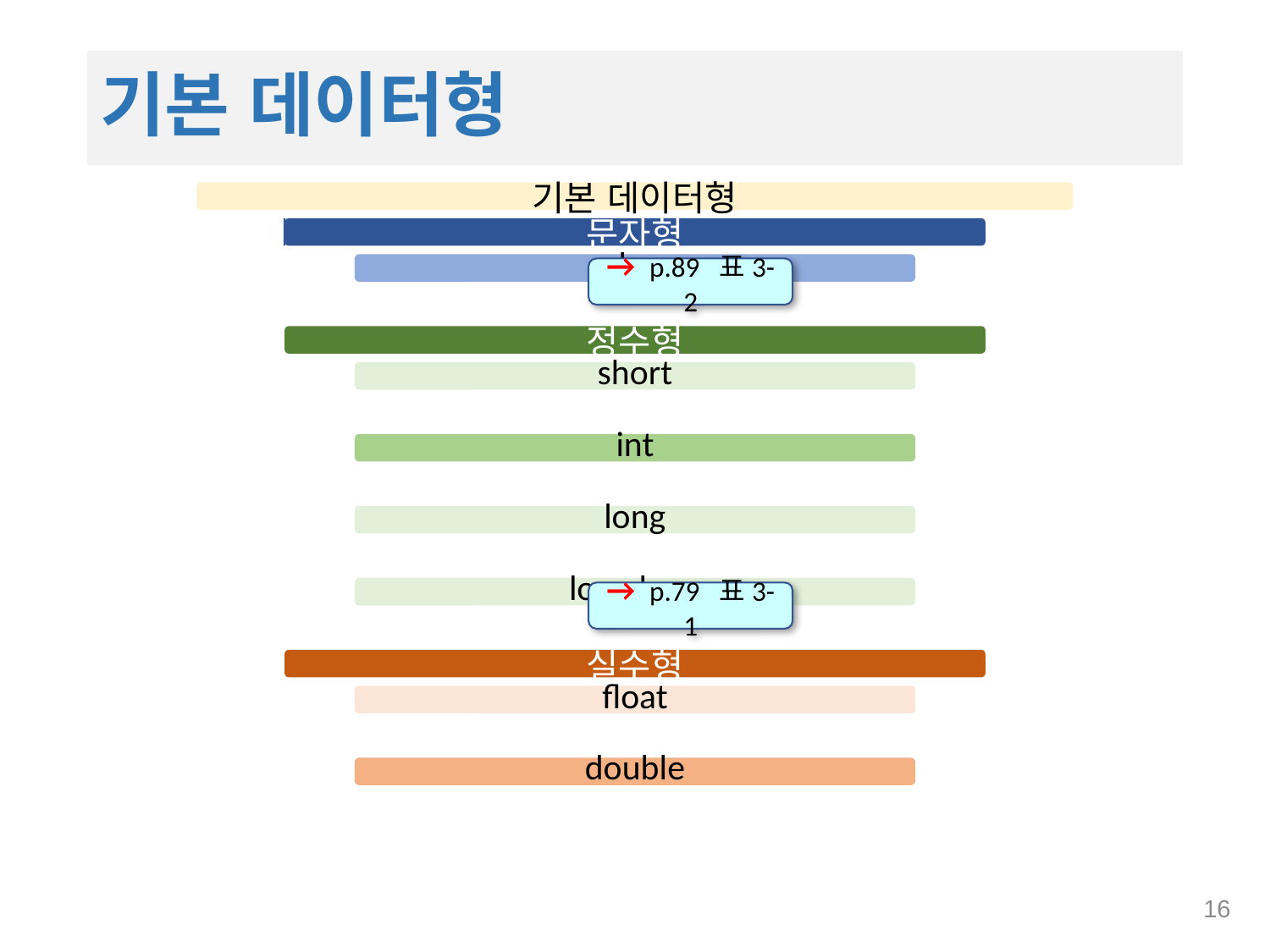

# 기본 데이터형
기본 데이터형
문자형
정수형
실수형
char
short
int
long
long long
float
double

→  p.89  표3-2
→  p.79  표3-1
16